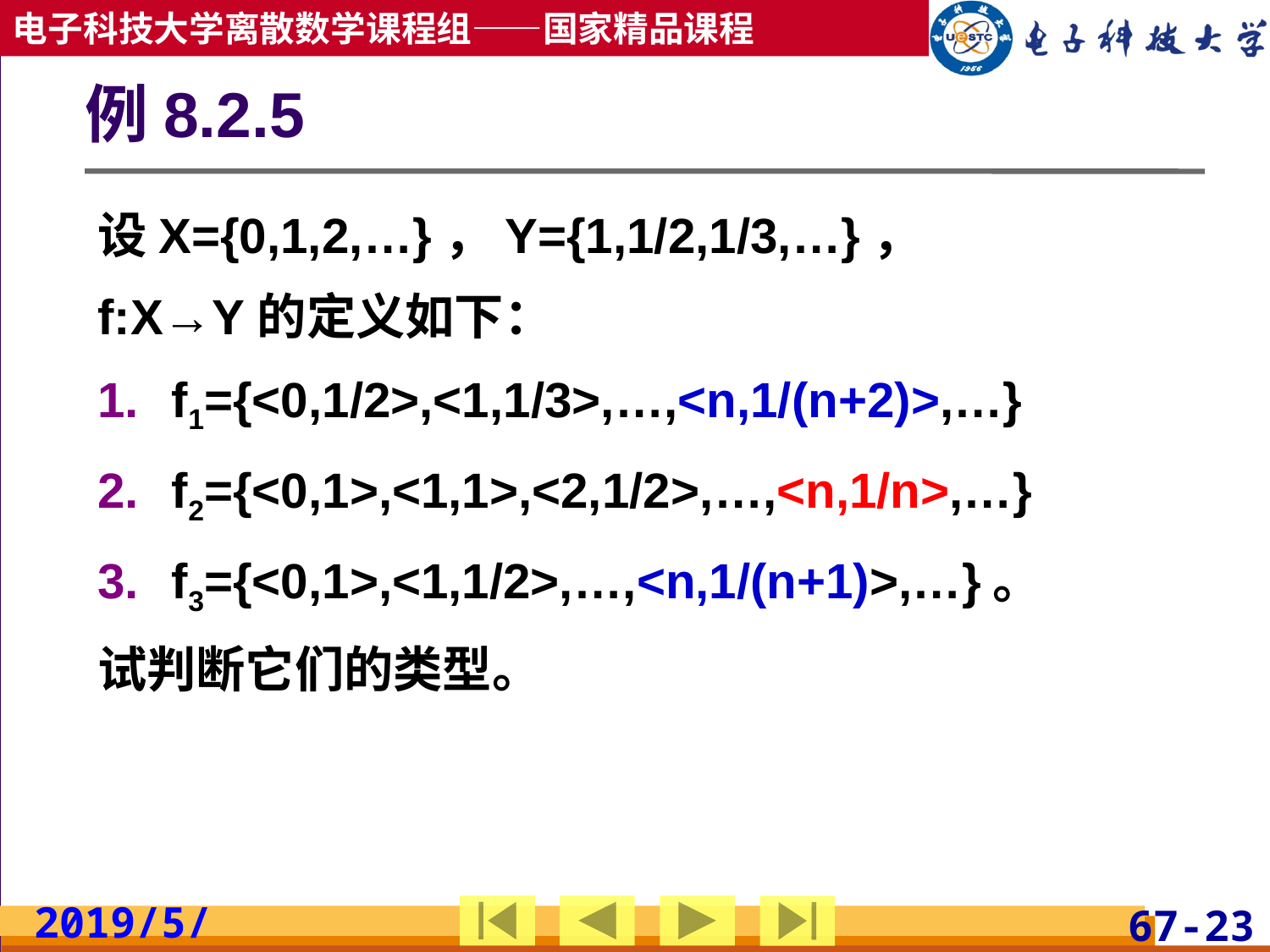

# 例8.2.5
设X={0,1,2,…}，Y={1,1/2,1/3,…}，
f:X→Y的定义如下：
f1={<0,1/2>,<1,1/3>,…,<n,1/(n+2)>,…}
f2={<0,1>,<1,1>,<2,1/2>,…,<n,1/n>,…}
f3={<0,1>,<1,1/2>,…,<n,1/(n+1)>,…}。
试判断它们的类型。
2019/5/8